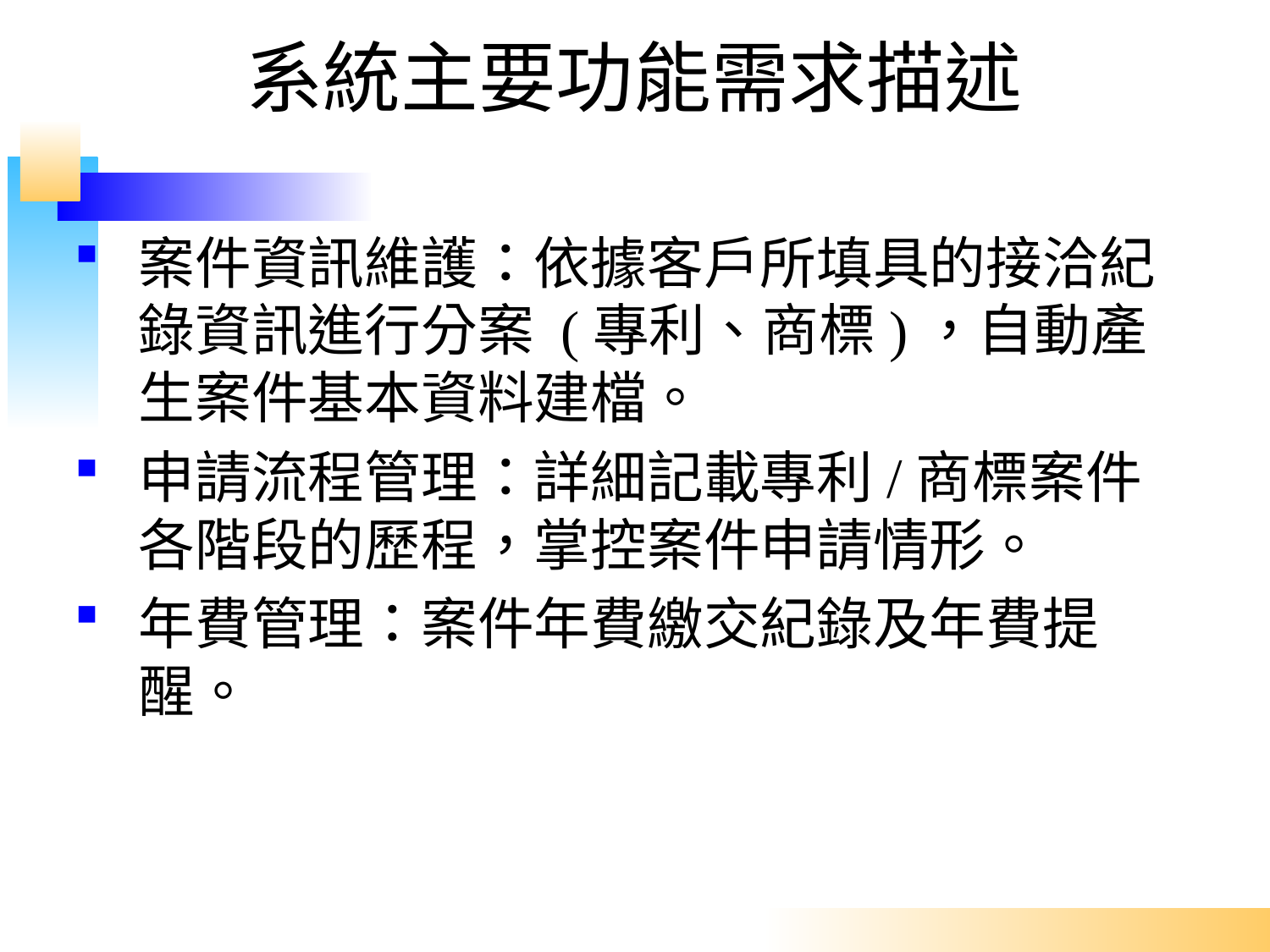

# 系統主要功能需求描述
案件資訊維護：依據客戶所填具的接洽紀錄資訊進行分案 (專利、商標)，自動產生案件基本資料建檔。
申請流程管理：詳細記載專利/商標案件各階段的歷程，掌控案件申請情形。
年費管理：案件年費繳交紀錄及年費提醒。